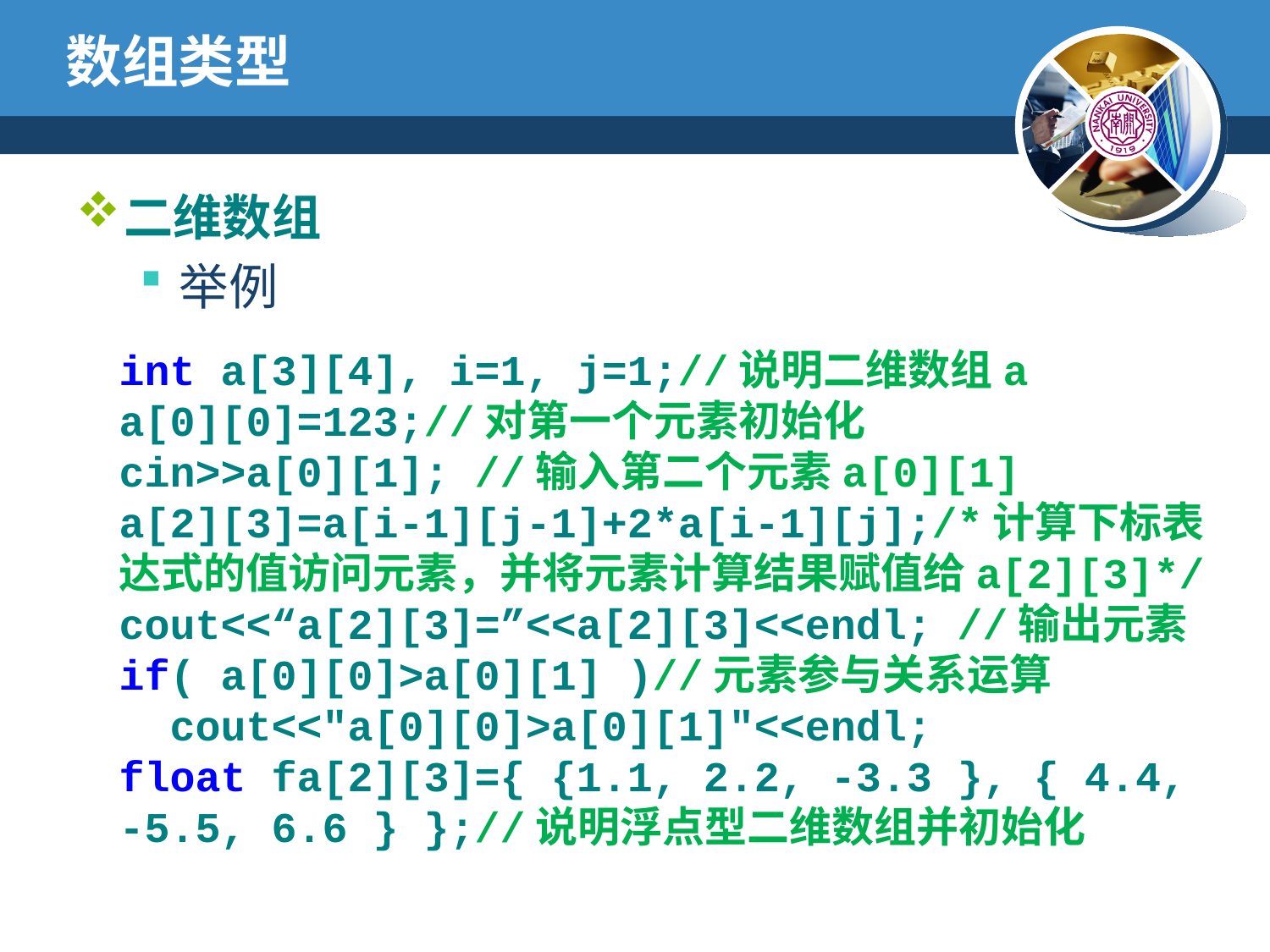

# 数组类型
二维数组
举例
int a[3][4], i=1, j=1;//说明二维数组a
a[0][0]=123;//对第一个元素初始化
cin>>a[0][1]; //输入第二个元素a[0][1]
a[2][3]=a[i-1][j-1]+2*a[i-1][j];/*计算下标表达式的值访问元素，并将元素计算结果赋值给a[2][3]*/
cout<<“a[2][3]=”<<a[2][3]<<endl; //输出元素
if( a[0][0]>a[0][1] )//元素参与关系运算
  cout<<"a[0][0]>a[0][1]"<<endl;
float fa[2][3]={ {1.1, 2.2, -3.3 }, { 4.4, -5.5, 6.6 } };//说明浮点型二维数组并初始化